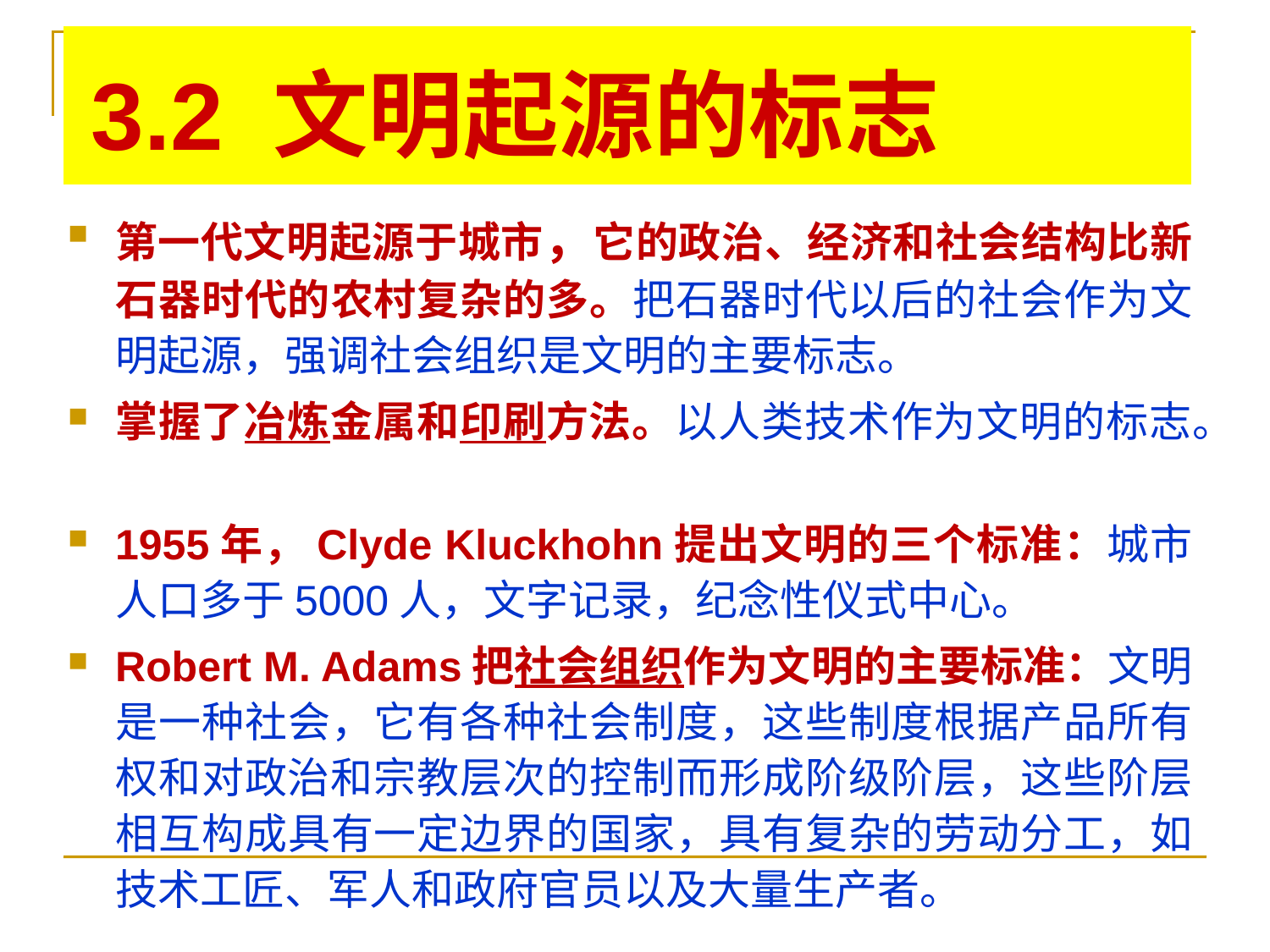

3.2 文明起源的标志
第一代文明起源于城市，它的政治、经济和社会结构比新石器时代的农村复杂的多。把石器时代以后的社会作为文明起源，强调社会组织是文明的主要标志。
掌握了冶炼金属和印刷方法。以人类技术作为文明的标志。
1955年，Clyde Kluckhohn提出文明的三个标准：城市人口多于5000人，文字记录，纪念性仪式中心。
Robert M. Adams把社会组织作为文明的主要标准：文明是一种社会，它有各种社会制度，这些制度根据产品所有权和对政治和宗教层次的控制而形成阶级阶层，这些阶层相互构成具有一定边界的国家，具有复杂的劳动分工，如技术工匠、军人和政府官员以及大量生产者。

62